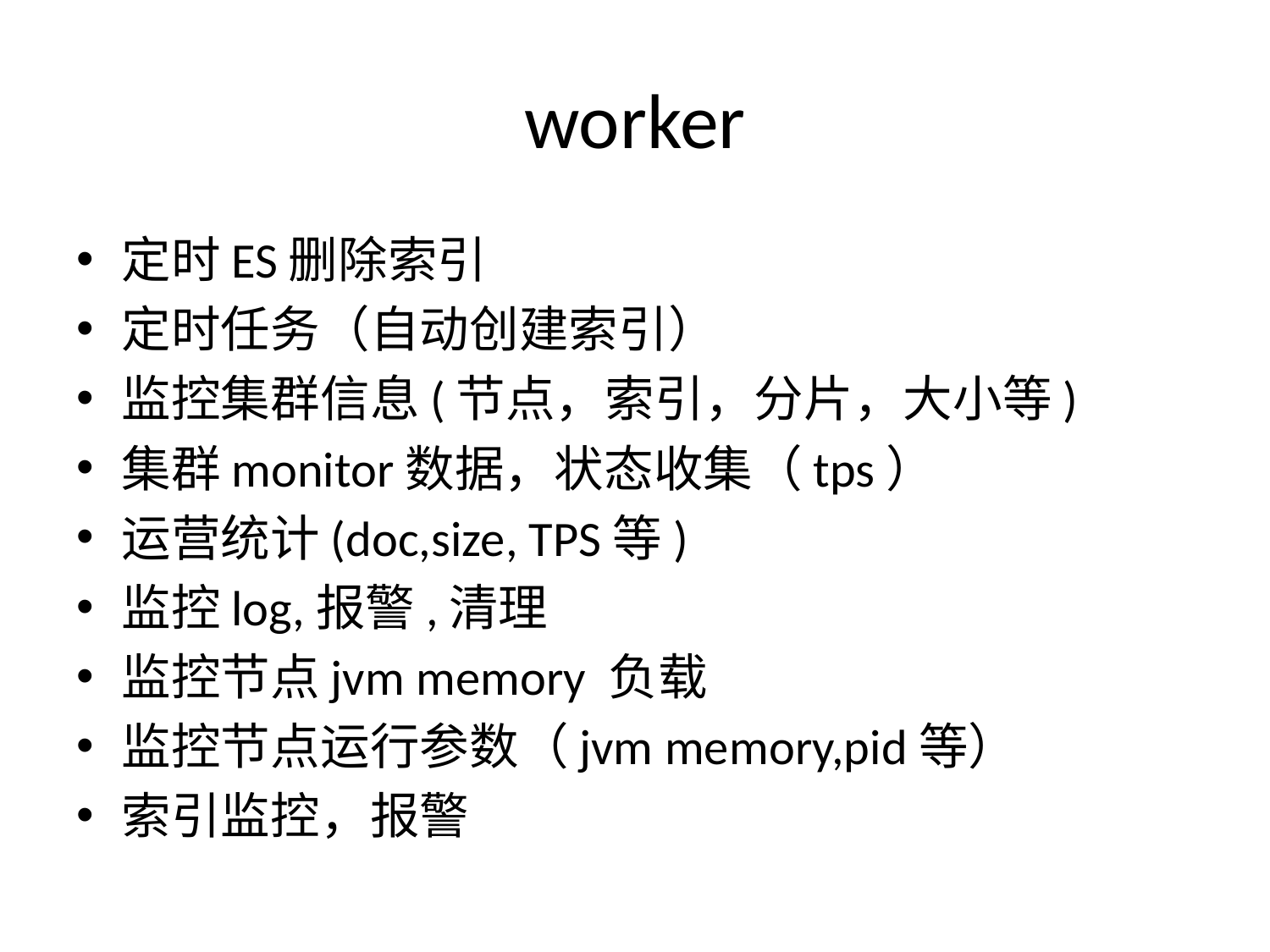

# worker
定时ES删除索引
定时任务（自动创建索引）
监控集群信息(节点，索引，分片，大小等)
集群monitor数据，状态收集（tps）
运营统计(doc,size, TPS等)
监控log,报警,清理
监控节点jvm memory 负载
监控节点运行参数（jvm memory,pid等）
索引监控，报警